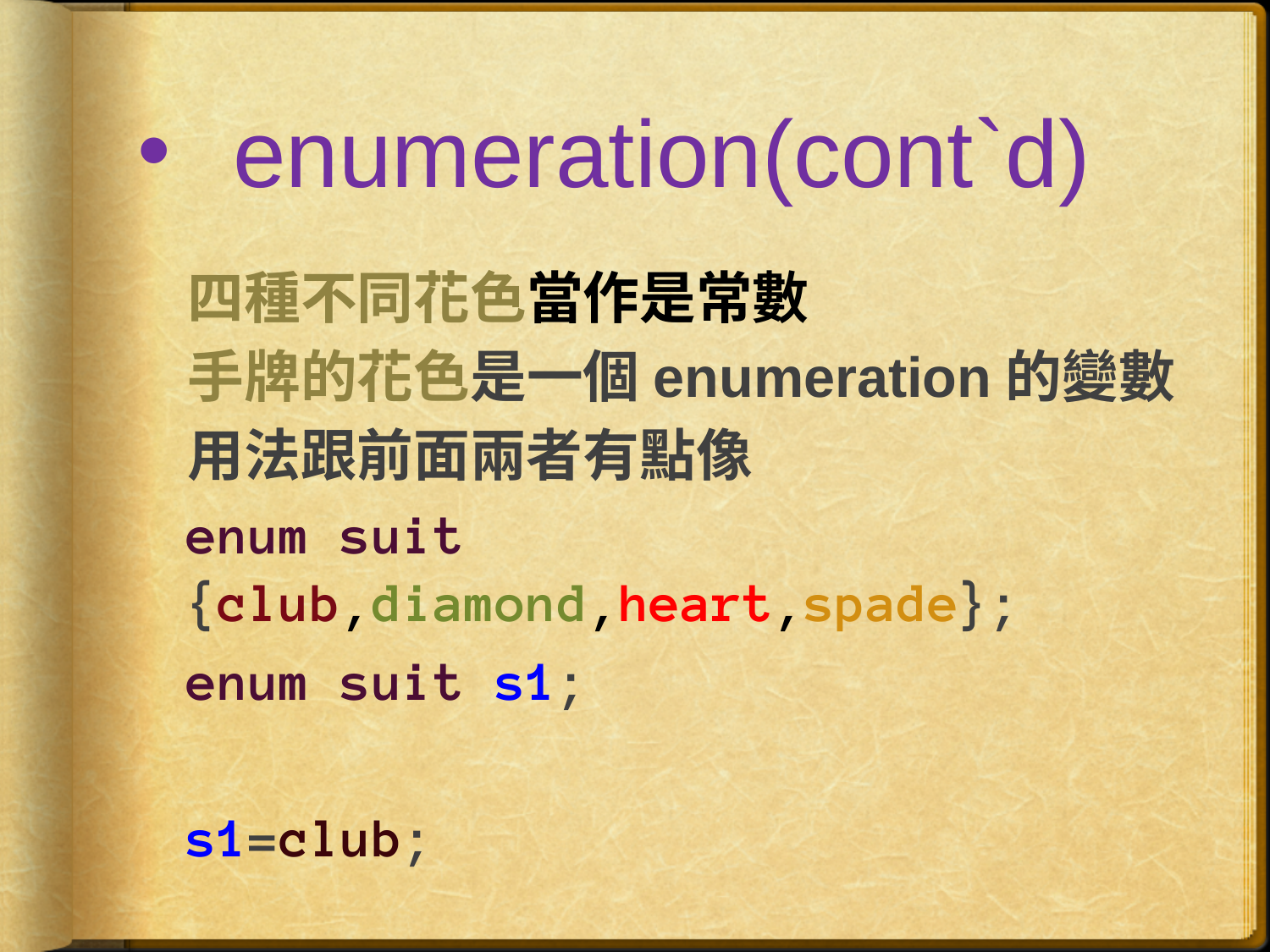

# enumeration(cont`d)
四種不同花色當作是常數
手牌的花色是一個enumeration的變數
用法跟前面兩者有點像
enum suit {club,diamond,heart,spade};
enum suit s1;

s1=club;